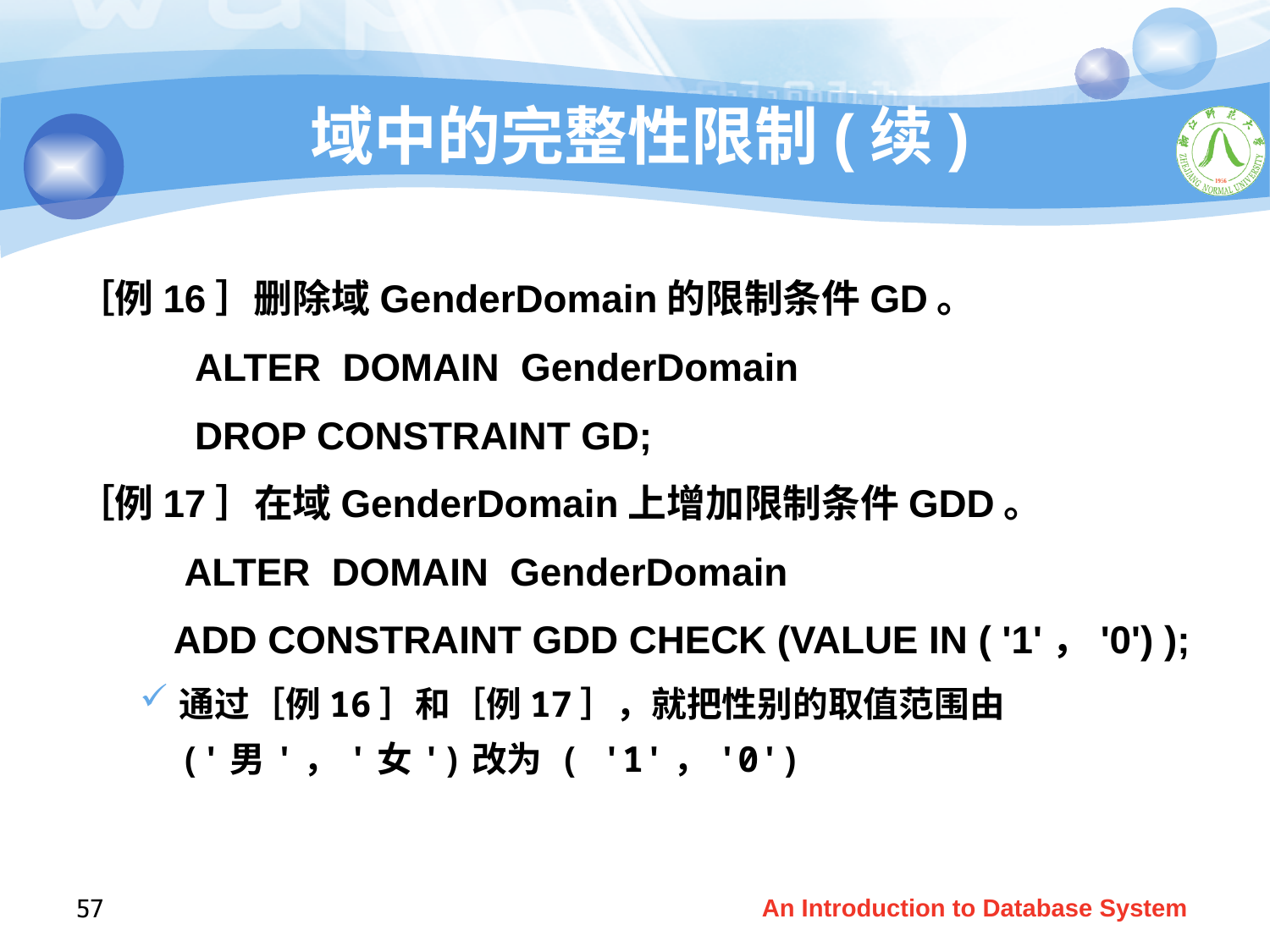

# 域中的完整性限制(续)
［例16］删除域GenderDomain的限制条件GD。
           ALTER  DOMAIN  GenderDomain
           DROP CONSTRAINT GD;
［例17］在域GenderDomain上增加限制条件GDD。
          ALTER  DOMAIN  GenderDomain
         ADD CONSTRAINT GDD CHECK (VALUE IN ( '1'，'0') );
通过［例16］和［例17］，就把性别的取值范围由('男'，'女')改为 ( '1'，'0')
57
An Introduction to Database System